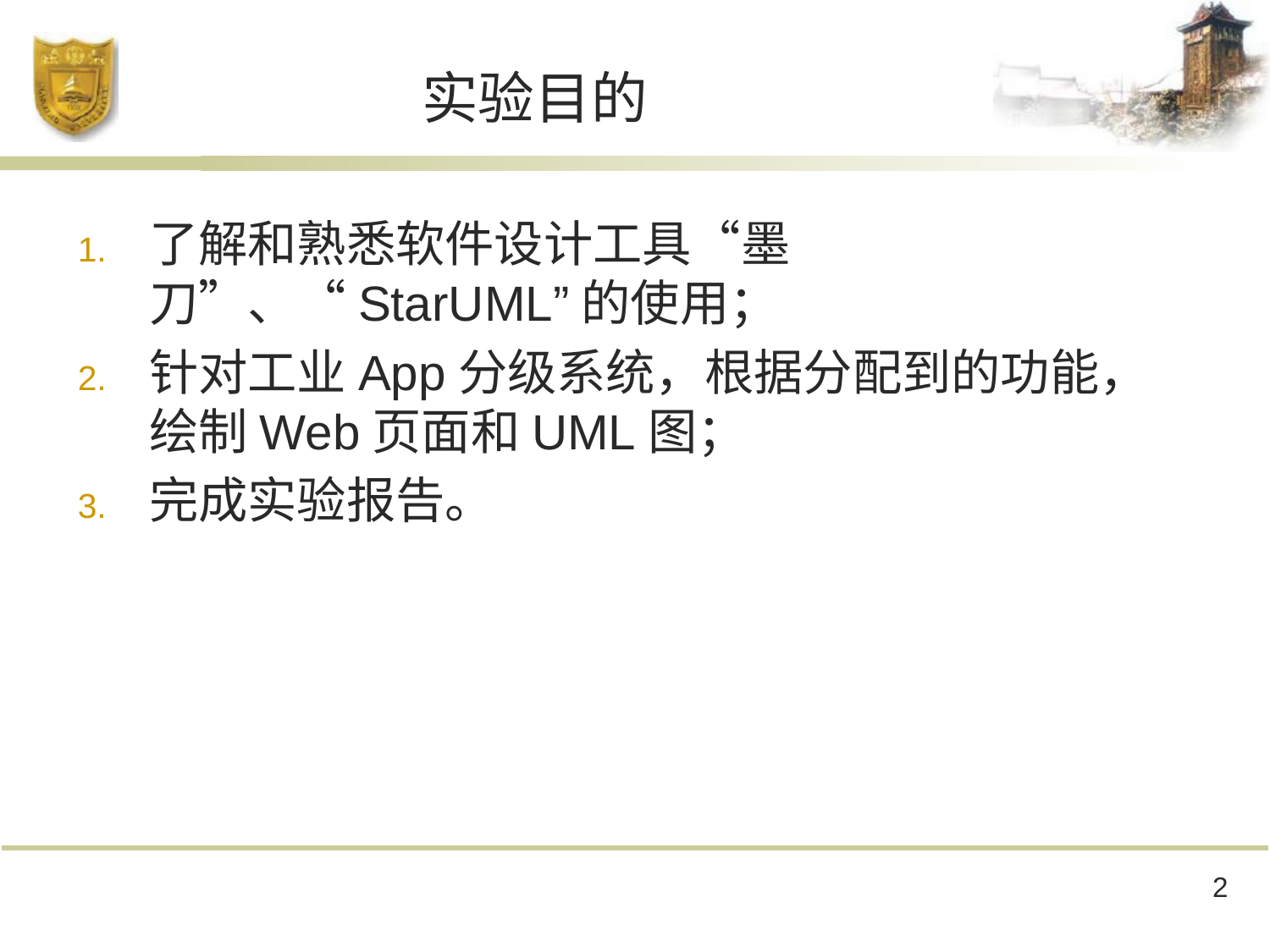

# 实验目的
了解和熟悉软件设计工具“墨刀”、“StarUML”的使用；
针对工业App分级系统，根据分配到的功能，绘制Web页面和UML图；
完成实验报告。
2